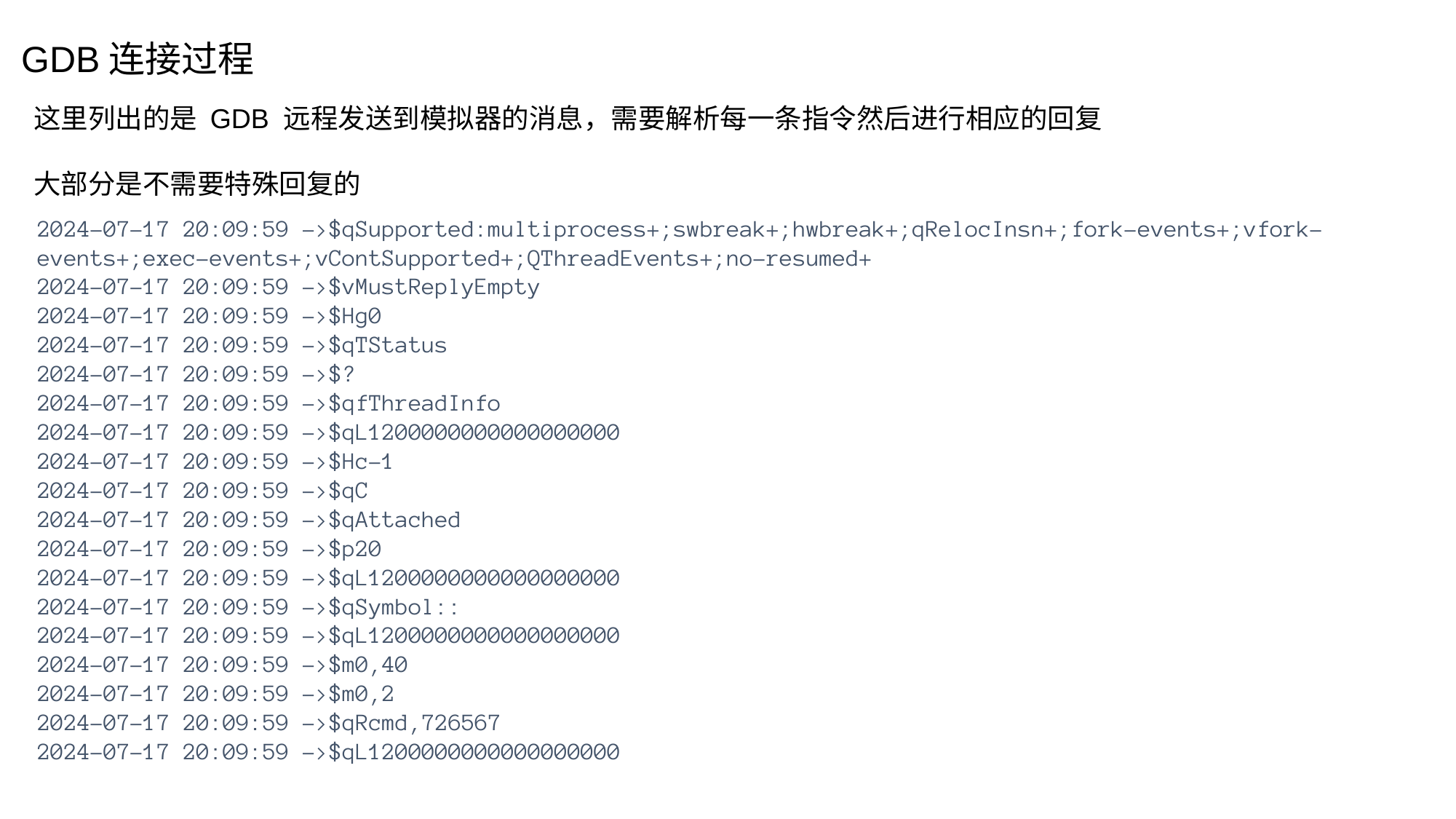

GDB连接过程
这里列出的是 GDB 远程发送到模拟器的消息，需要解析每一条指令然后进行相应的回复
大部分是不需要特殊回复的
2024-07-17 20:09:59 ->$qSupported:multiprocess+;swbreak+;hwbreak+;qRelocInsn+;fork-events+;vfork-events+;exec-events+;vContSupported+;QThreadEvents+;no-resumed+
2024-07-17 20:09:59 ->$vMustReplyEmpty
2024-07-17 20:09:59 ->$Hg0
2024-07-17 20:09:59 ->$qTStatus
2024-07-17 20:09:59 ->$?
2024-07-17 20:09:59 ->$qfThreadInfo
2024-07-17 20:09:59 ->$qL1200000000000000000
2024-07-17 20:09:59 ->$Hc-1
2024-07-17 20:09:59 ->$qC
2024-07-17 20:09:59 ->$qAttached
2024-07-17 20:09:59 ->$p20
2024-07-17 20:09:59 ->$qL1200000000000000000
2024-07-17 20:09:59 ->$qSymbol::
2024-07-17 20:09:59 ->$qL1200000000000000000
2024-07-17 20:09:59 ->$m0,40
2024-07-17 20:09:59 ->$m0,2
2024-07-17 20:09:59 ->$qRcmd,726567
2024-07-17 20:09:59 ->$qL1200000000000000000